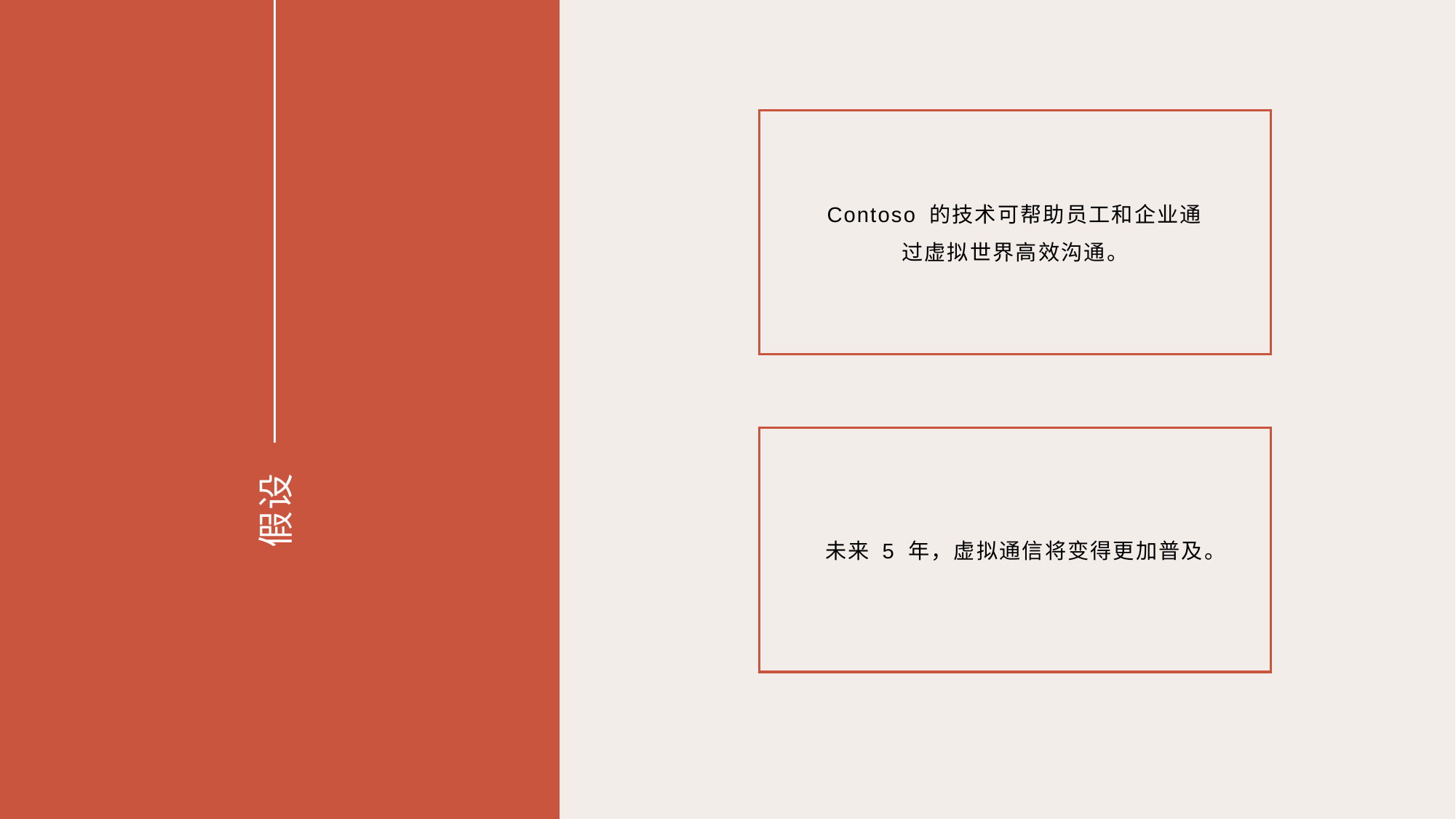

Contoso 的技术可帮助员工和企业通过虚拟世界高效沟通。
未来 5 年，虚拟通信将变得更加普及。
​
# 假设
12